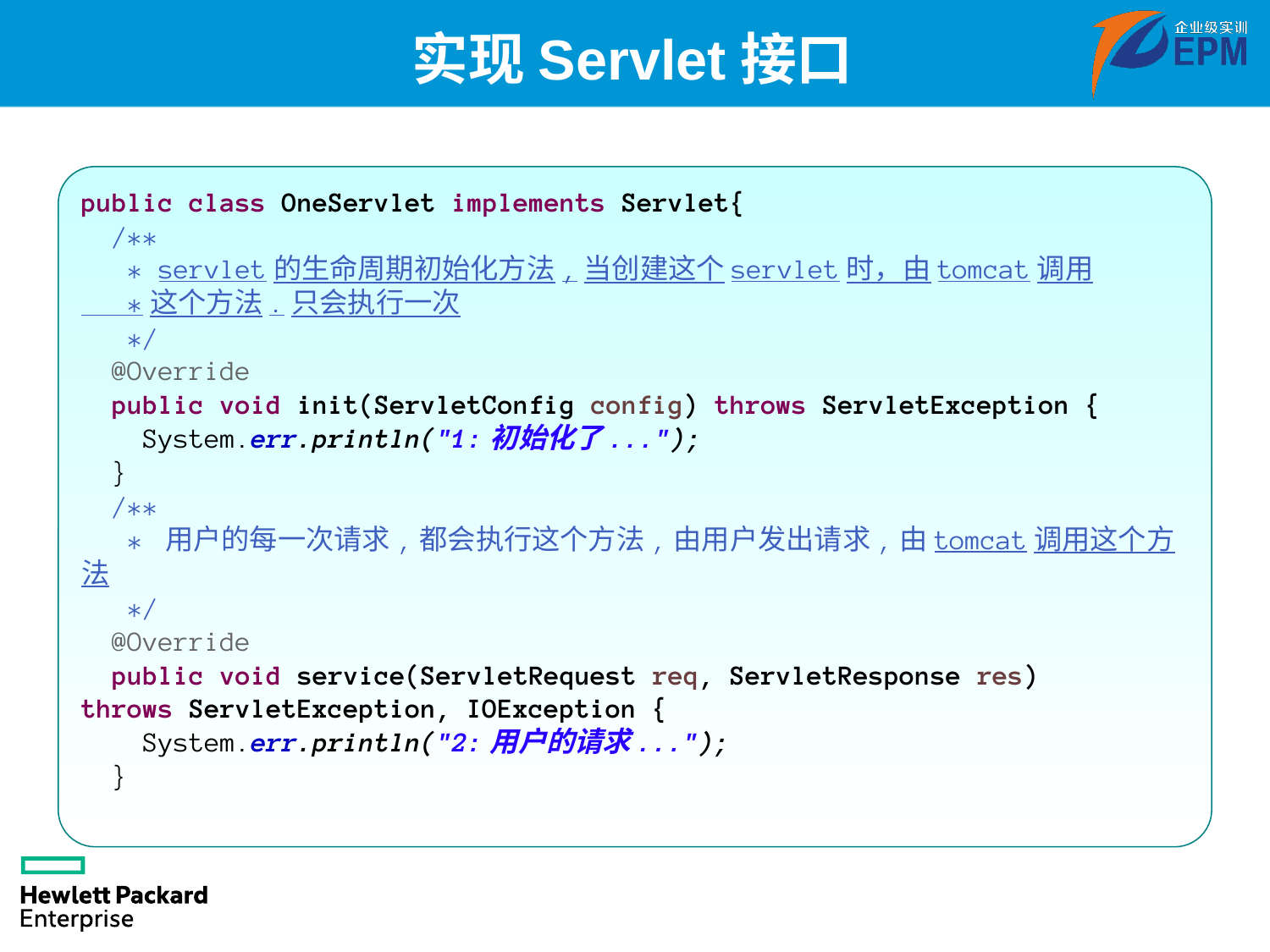

# 实现Servlet接口
public class OneServlet implements Servlet{
  /**
   * servlet的生命周期初始化方法,当创建这个servlet时，由tomcat调用
   *这个方法.只会执行一次
   */
  @Override
  public void init(ServletConfig config) throws ServletException {
    System.err.println("1:初始化了...");
  }
  /**
   * 用户的每一次请求,都会执行这个方法,由用户发出请求,由tomcat调用这个方 法
   */
  @Override
  public void service(ServletRequest req, ServletResponse res)         throws ServletException, IOException {
    System.err.println("2:用户的请求...");
  }